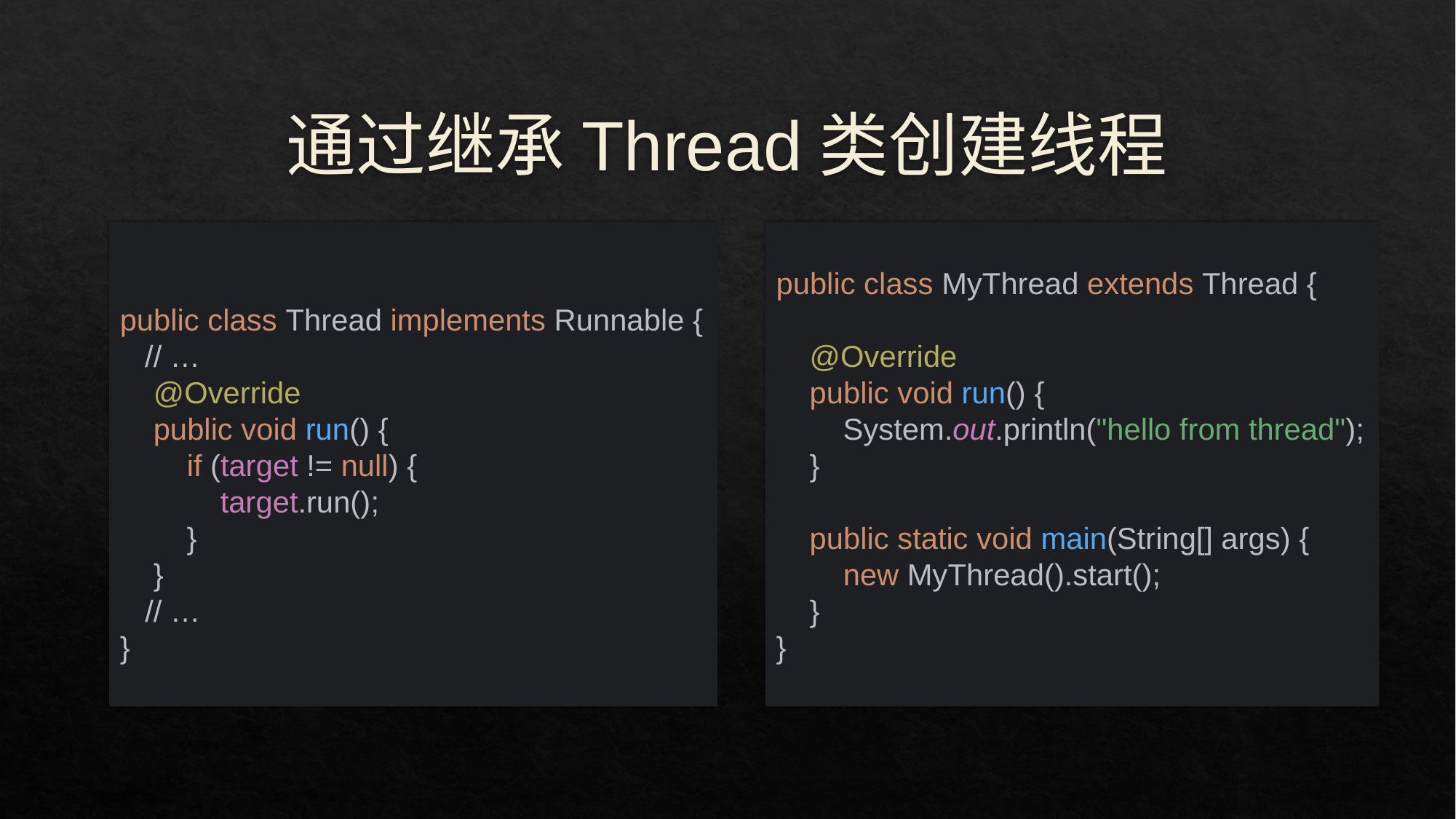

# 通过继承Thread类创建线程

public class Thread implements Runnable {
   // …
    @Override
    public void run() {
        if (target != null) {
            target.run();
        }
    }
   // …
}

public class MyThread extends Thread {
    @Override
    public void run() {
        System.out.println("hello from thread");
    }
    public static void main(String[] args) {
        new MyThread().start();
    }
}